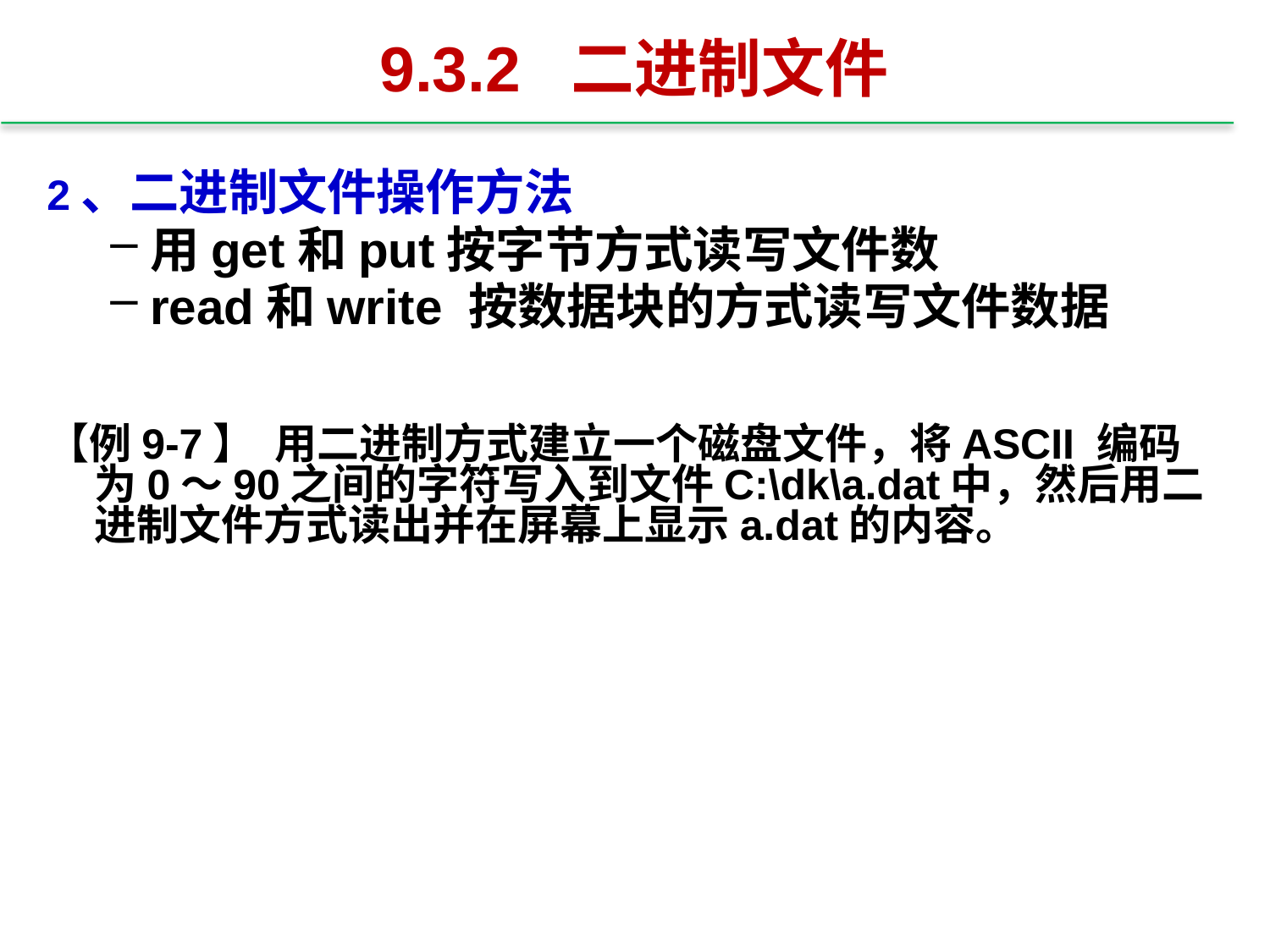

# 9.3.2  二进制文件
2、二进制文件操作方法
用get和put按字节方式读写文件数
read和write 按数据块的方式读写文件数据

【例9-7】  用二进制方式建立一个磁盘文件，将ASCII 编码为0～90之间的字符写入到文件C:\dk\a.dat中，然后用二进制文件方式读出并在屏幕上显示a.dat的内容。